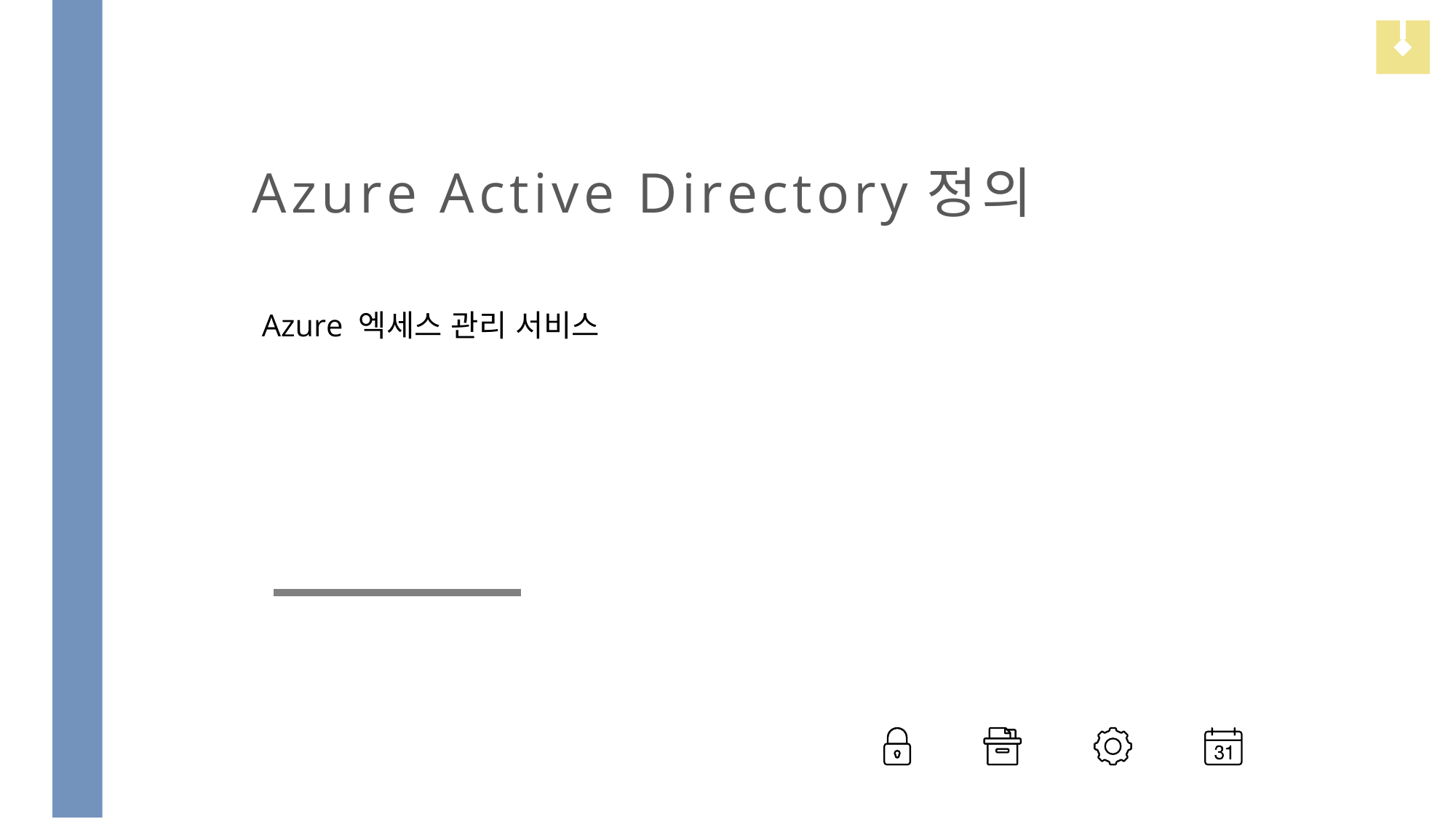

Azure Active Directory정의
Azure 엑세스 관리 서비스